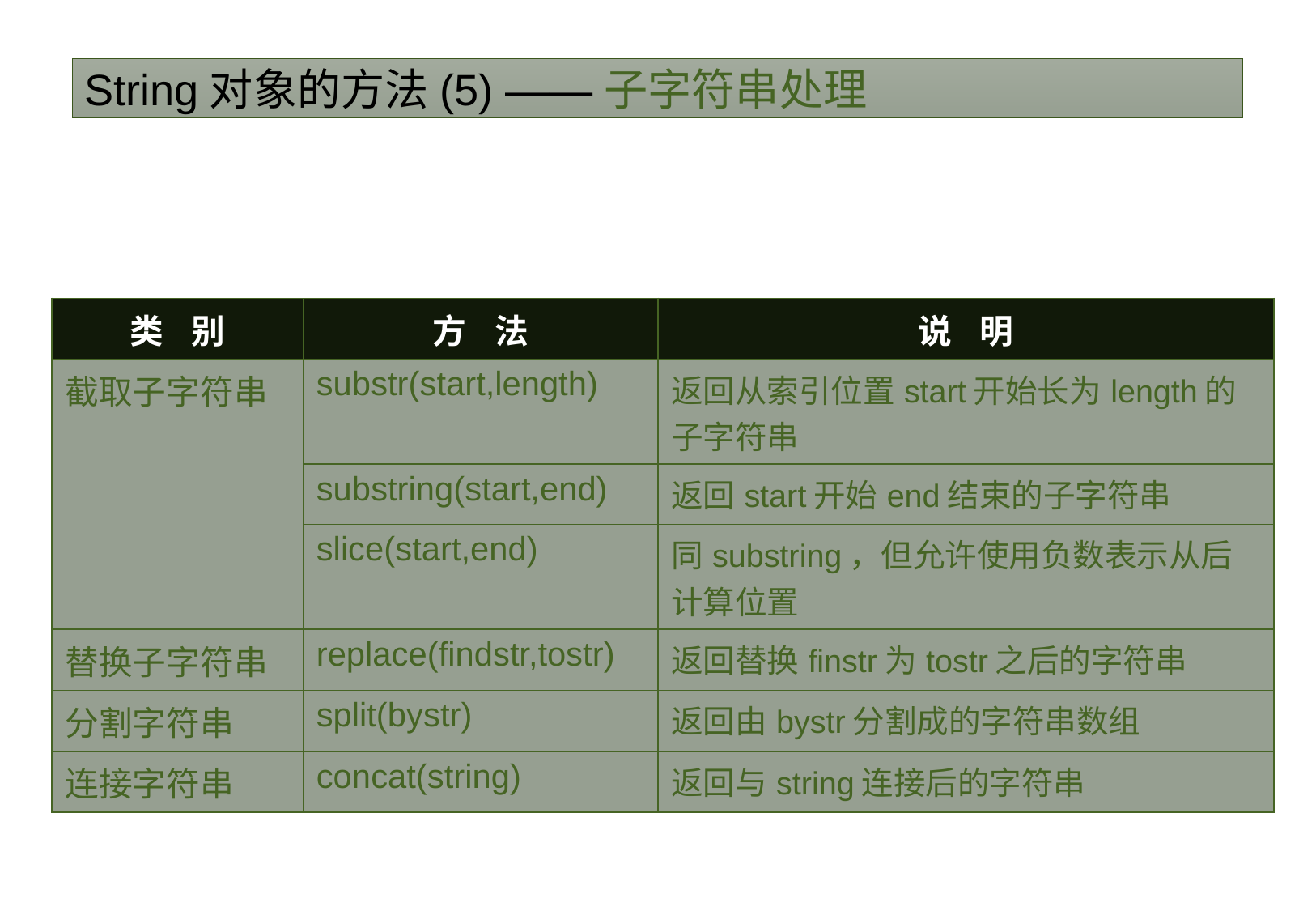

# String对象的方法(5) ——子字符串处理

| 类 别 | 方 法 | 说 明 |
| --- | --- | --- |
| 截取子字符串 | substr(start,length) | 返回从索引位置start开始长为length的子字符串 |
|  | substring(start,end) | 返回start开始end结束的子字符串 |
|  | slice(start,end) | 同substring，但允许使用负数表示从后计算位置 |
| 替换子字符串 | replace(findstr,tostr) | 返回替换finstr为tostr之后的字符串 |
| 分割字符串 | split(bystr) | 返回由bystr分割成的字符串数组 |
| 连接字符串 | concat(string) | 返回与string连接后的字符串 |